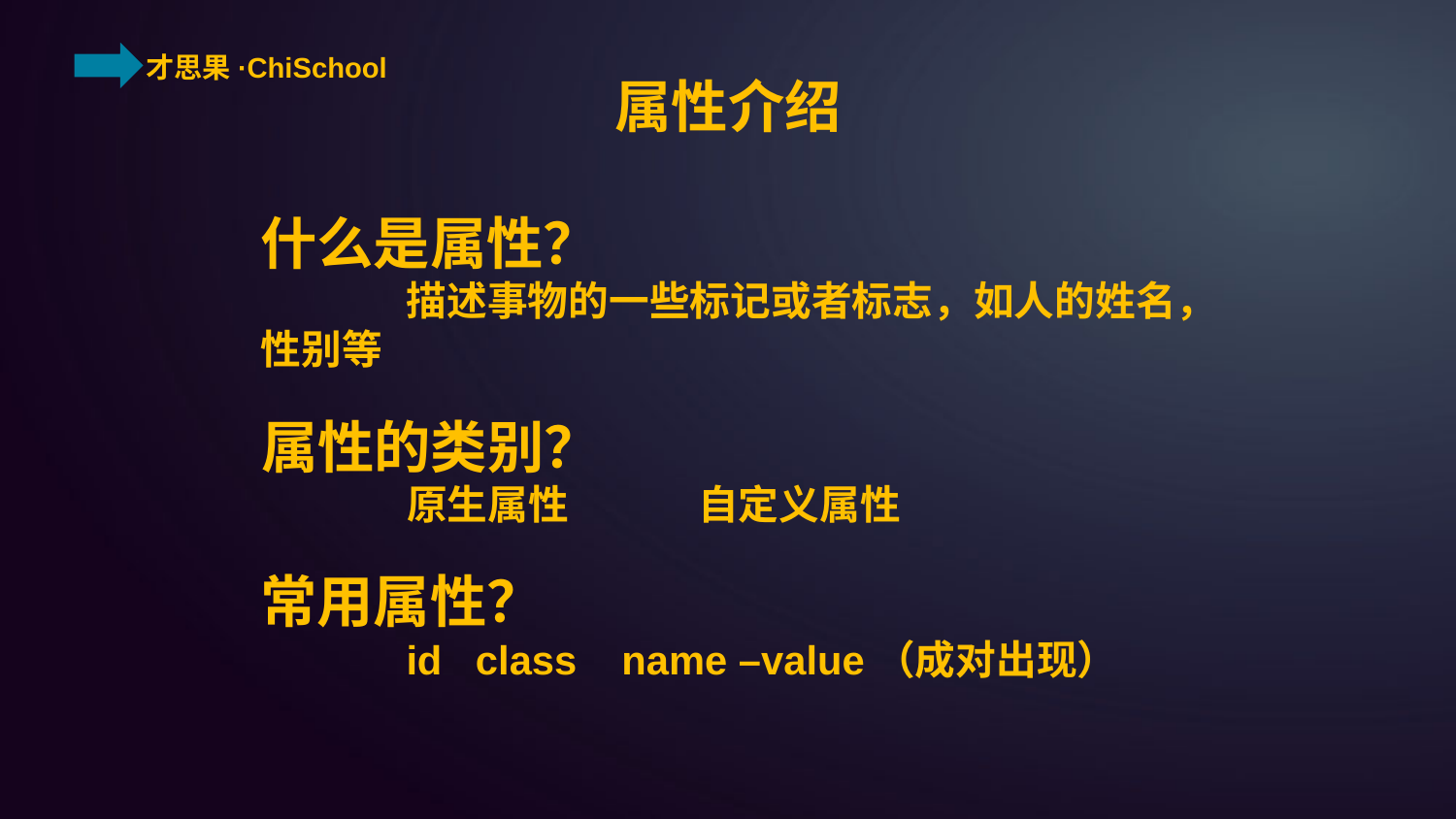

属性介绍

什么是属性？
	描述事物的一些标记或者标志，如人的姓名，性别等
属性的类别？
	原生属性	自定义属性
常用属性？
	id   class    name –value（成对出现）